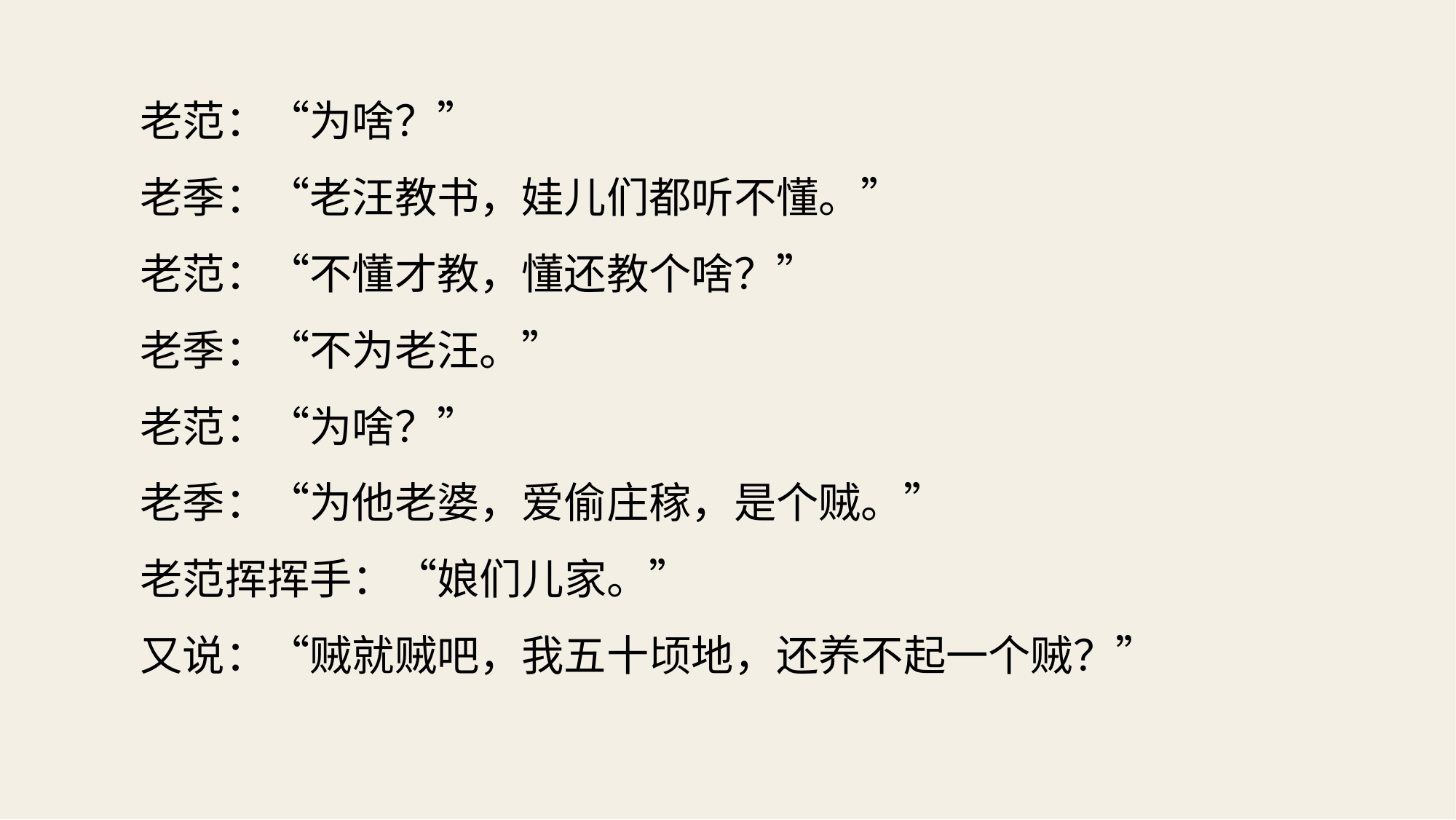

老范：“为啥？”
老季：“老汪教书，娃儿们都听不懂。”
老范：“不懂才教，懂还教个啥？”
老季：“不为老汪。”
老范：“为啥？”
老季：“为他老婆，爱偷庄稼，是个贼。”
老范挥挥手：“娘们儿家。”
又说：“贼就贼吧，我五十顷地，还养不起一个贼？”